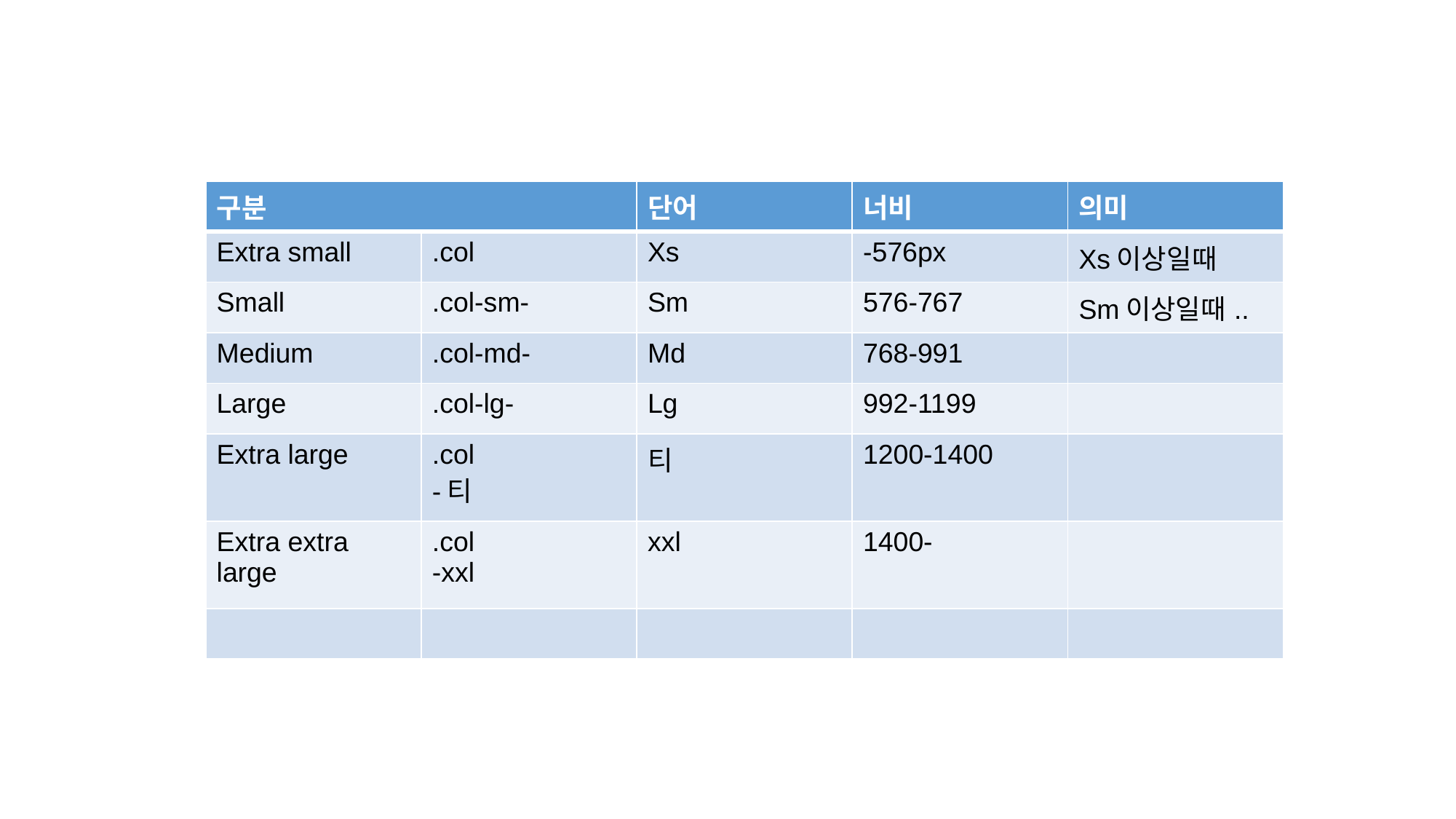

| 구분 |  | 단어 | 너비 | 의미 |
| --- | --- | --- | --- | --- |
| Extra small | .col | Xs | -576px | Xs이상일때 |
| Small | .col-sm- | Sm | 576-767 | Sm이상일때.. |
| Medium | .col-md- | Md | 768-991 |  |
| Large | .col-lg- | Lg | 992-1199 |  |
| Extra large | .col -티 | 티 | 1200-1400 |  |
| Extra extra large | .col -xxl | xxl | 1400- |  |
|  |  |  |  |  |